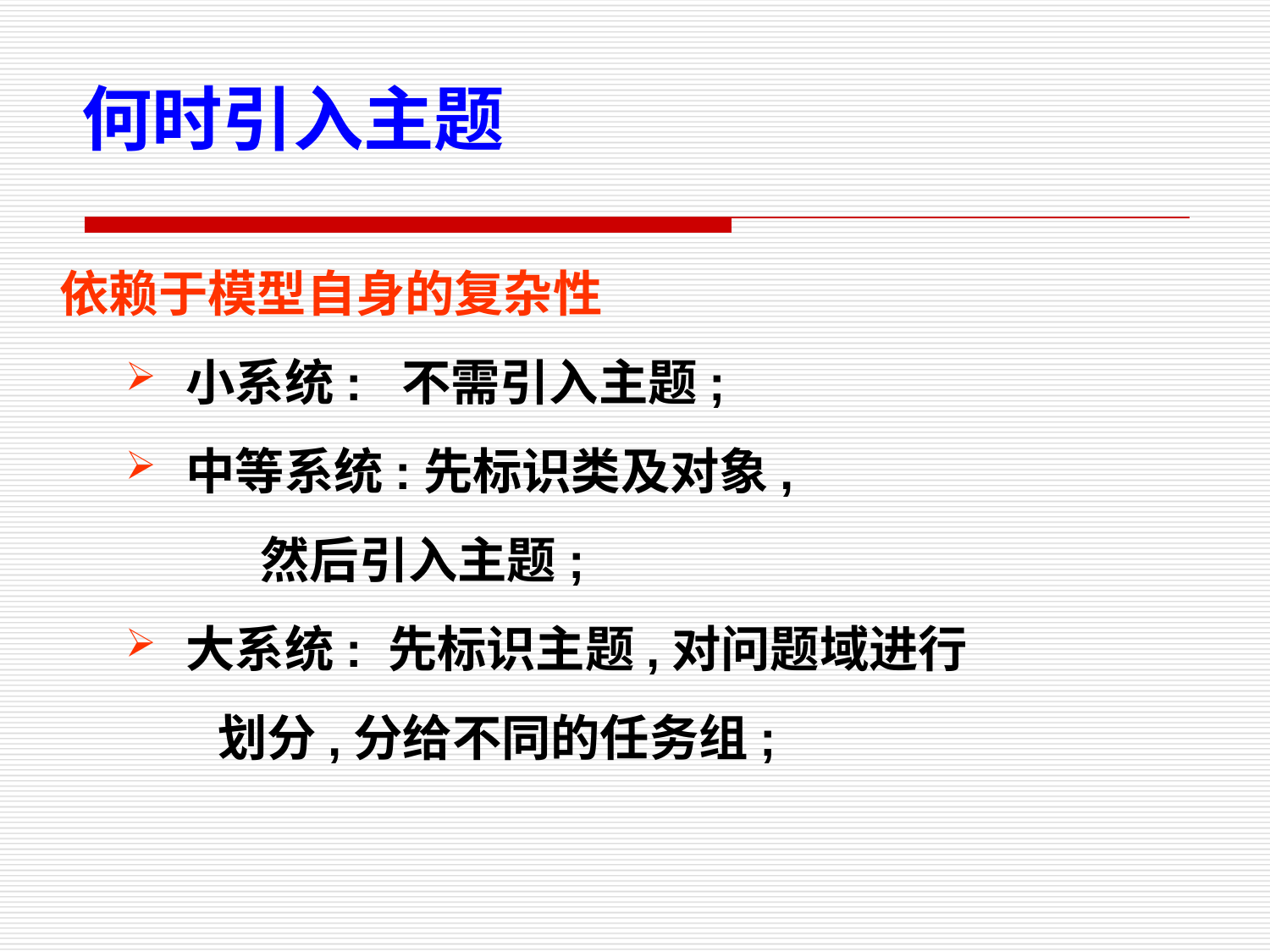

何时引入主题
依赖于模型自身的复杂性
小系统:  不需引入主题;
中等系统:先标识类及对象,
           然后引入主题;
大系统: 先标识主题,对问题域进行
             划分,分给不同的任务组;